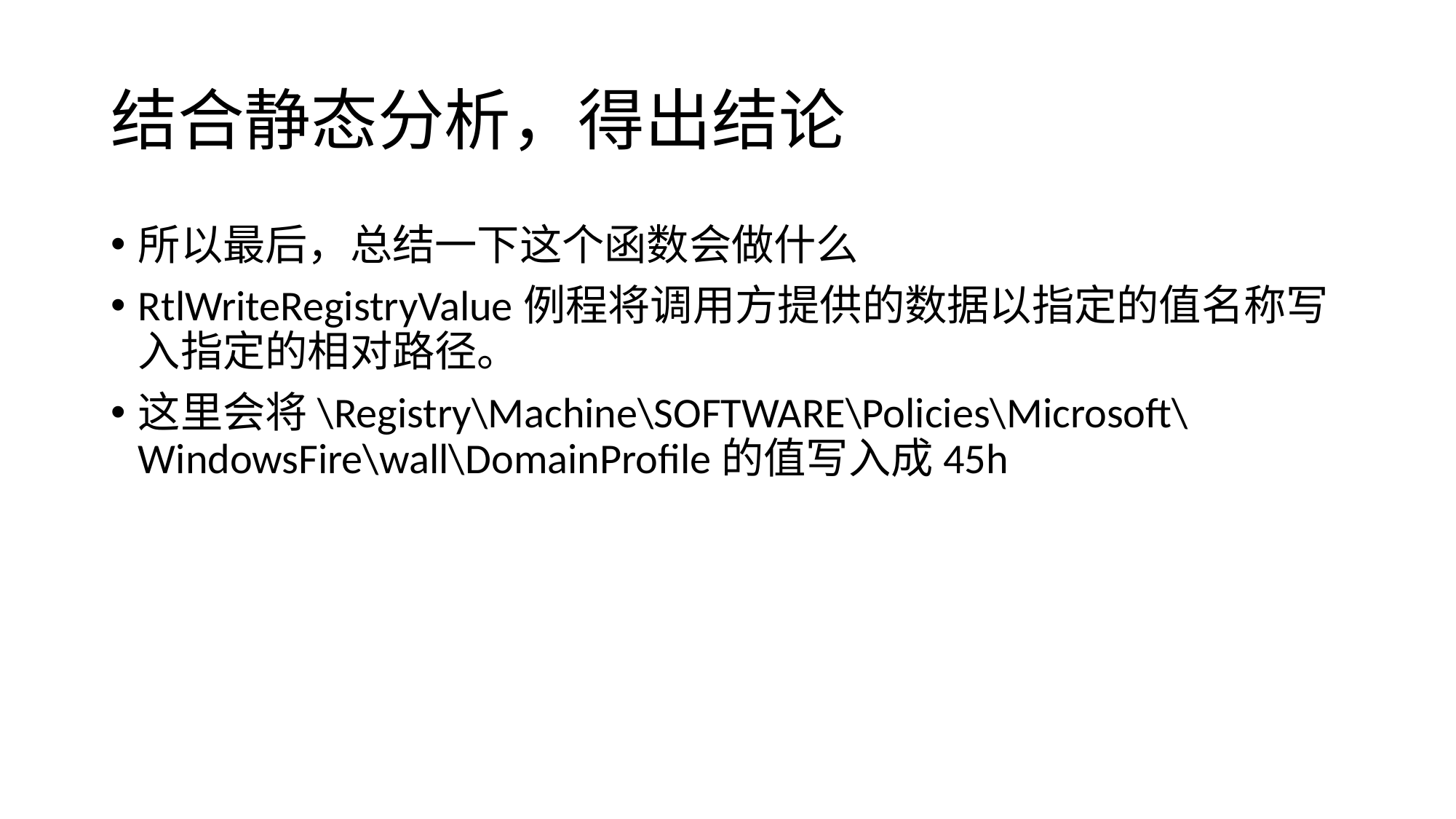

# 结合静态分析，得出结论
所以最后，总结一下这个函数会做什么
RtlWriteRegistryValue例程将调用方提供的数据以指定的值名称写入指定的相对路径。
这里会将\Registry\Machine\SOFTWARE\Policies\Microsoft\WindowsFire\wall\DomainProfile的值写入成45h